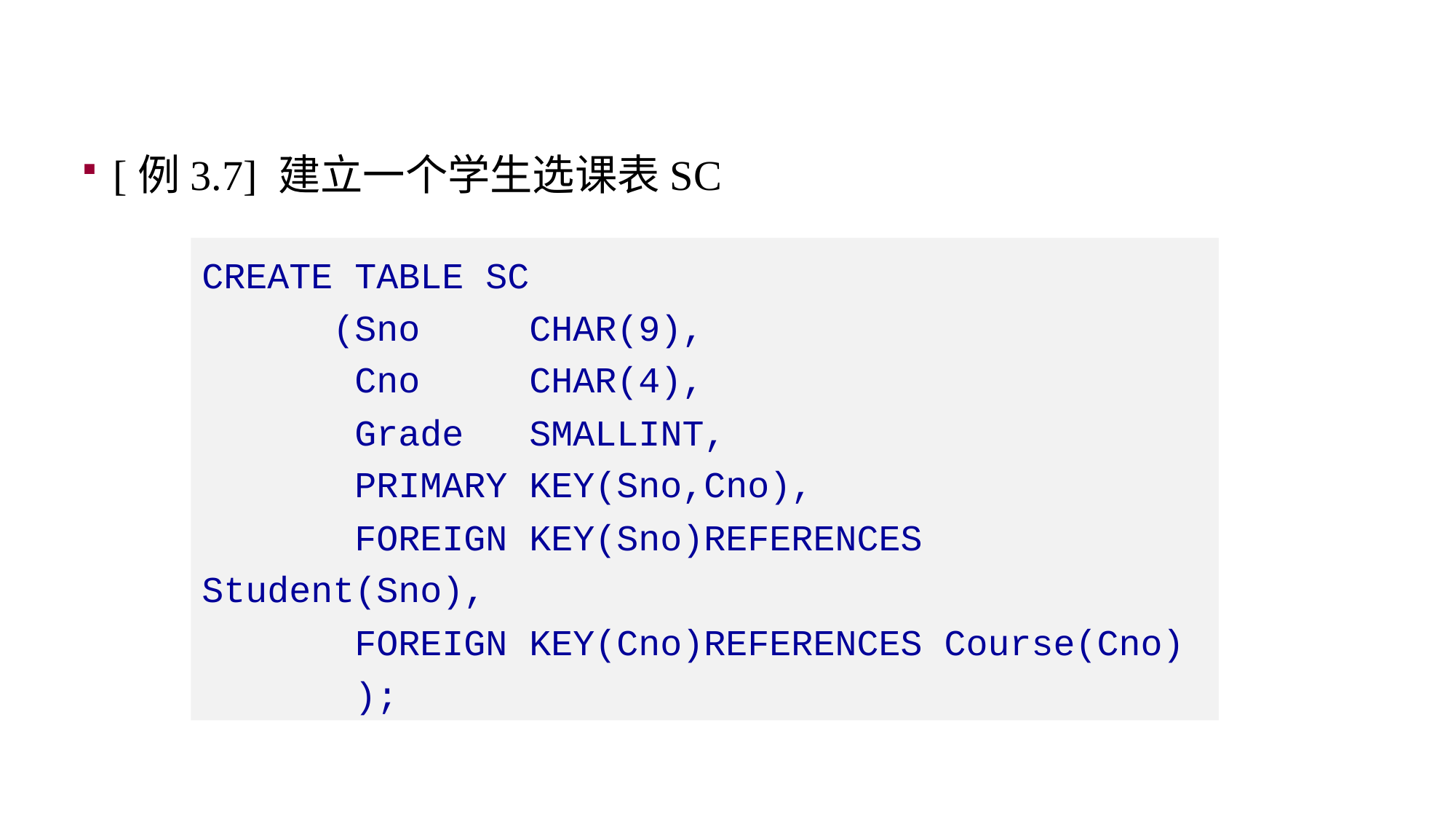

[例3.7] 建立一个学生选课表SC

CREATE TABLE SC
      (Sno     CHAR(9),
       Cno     CHAR(4),
       Grade   SMALLINT,
       PRIMARY KEY(Sno,Cno),
       FOREIGN KEY(Sno)REFERENCES Student(Sno),
       FOREIGN KEY(Cno)REFERENCES Course(Cno)
       );
33